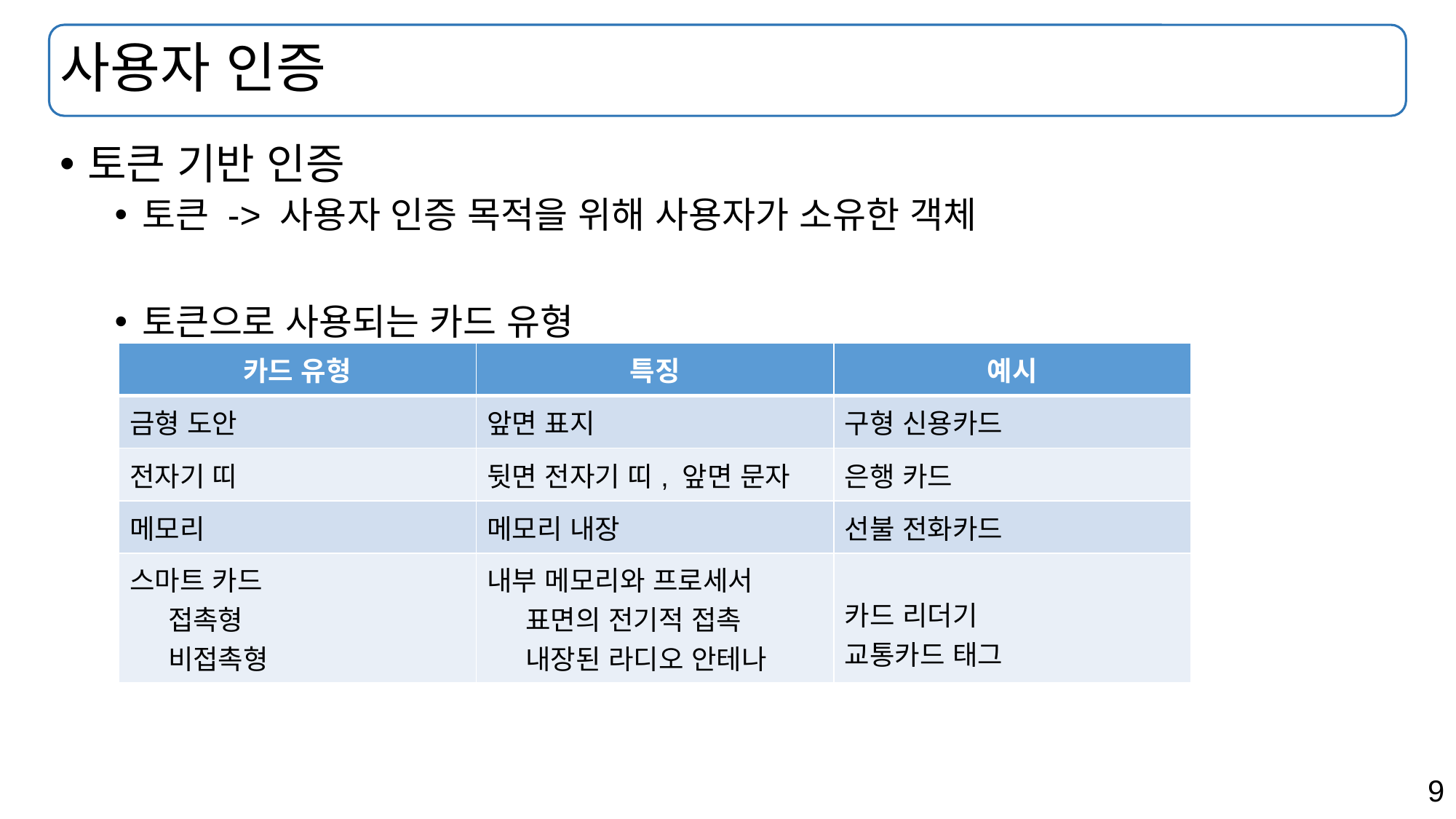

# 사용자 인증
토큰 기반 인증
토큰 -> 사용자 인증 목적을 위해 사용자가 소유한 객체

토큰으로 사용되는 카드 유형
| 카드 유형 | 특징 | 예시 |
| --- | --- | --- |
| 금형 도안 | 앞면 표지 | 구형 신용카드 |
| 전자기 띠 | 뒷면 전자기 띠, 앞면 문자 | 은행 카드 |
| 메모리 | 메모리 내장 | 선불 전화카드 |
| 스마트 카드 접촉형 비접촉형 | 내부 메모리와 프로세서 표면의 전기적 접촉 내장된 라디오 안테나 | 카드 리더기 교통카드 태그 |